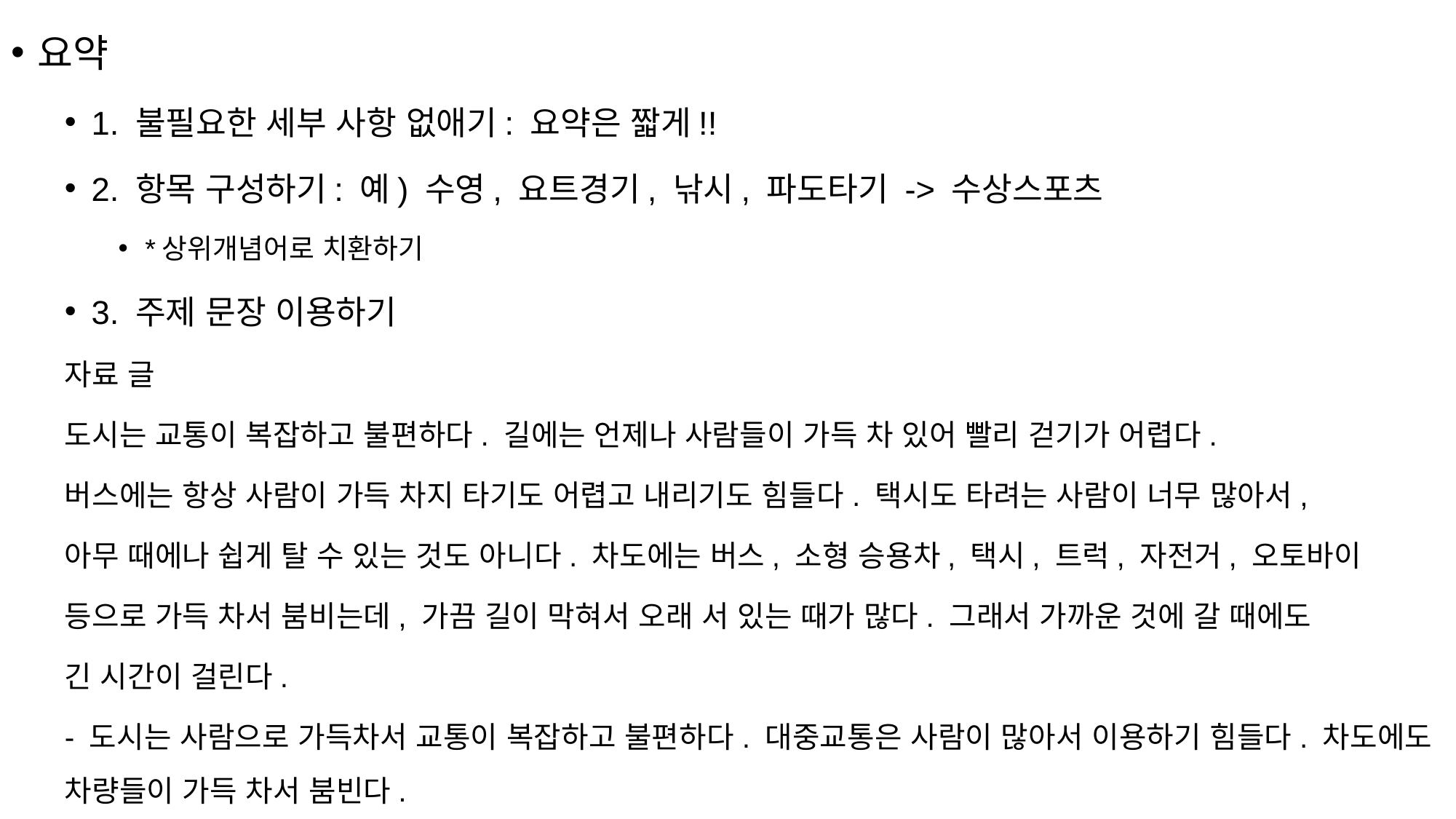

요약
1. 불필요한 세부 사항 없애기: 요약은 짧게!!
2. 항목 구성하기: 예) 수영, 요트경기, 낚시, 파도타기 -> 수상스포츠
*상위개념어로 치환하기
3. 주제 문장 이용하기
자료 글
도시는 교통이 복잡하고 불편하다. 길에는 언제나 사람들이 가득 차 있어 빨리 걷기가 어렵다.
버스에는 항상 사람이 가득 차지 타기도 어렵고 내리기도 힘들다. 택시도 타려는 사람이 너무 많아서,
아무 때에나 쉽게 탈 수 있는 것도 아니다. 차도에는 버스, 소형 승용차, 택시, 트럭, 자전거, 오토바이
등으로 가득 차서 붐비는데, 가끔 길이 막혀서 오래 서 있는 때가 많다. 그래서 가까운 것에 갈 때에도
긴 시간이 걸린다.
- 도시는 사람으로 가득차서 교통이 복잡하고 불편하다. 대중교통은 사람이 많아서 이용하기 힘들다. 차도에도 차량들이 가득 차서 붐빈다.